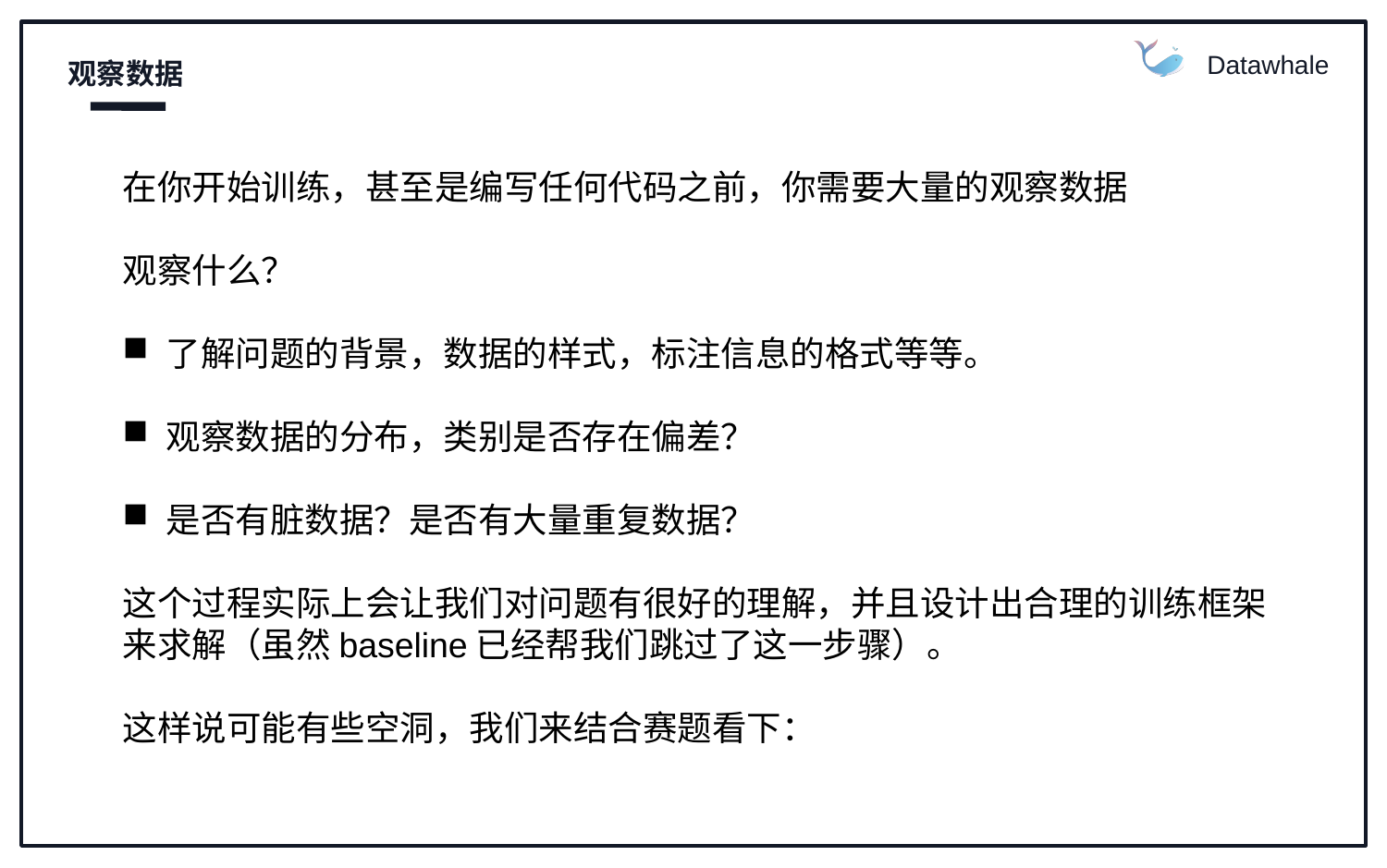

Datawhale

观察数据

在你开始训练，甚至是编写任何代码之前，你需要大量的观察数据

观察什么？

了解问题的背景，数据的样式，标注信息的格式等等。

观察数据的分布，类别是否存在偏差？

是否有脏数据？是否有大量重复数据？

这个过程实际上会让我们对问题有很好的理解，并且设计出合理的训练框架来求解（虽然baseline已经帮我们跳过了这一步骤）。

这样说可能有些空洞，我们来结合赛题看下：